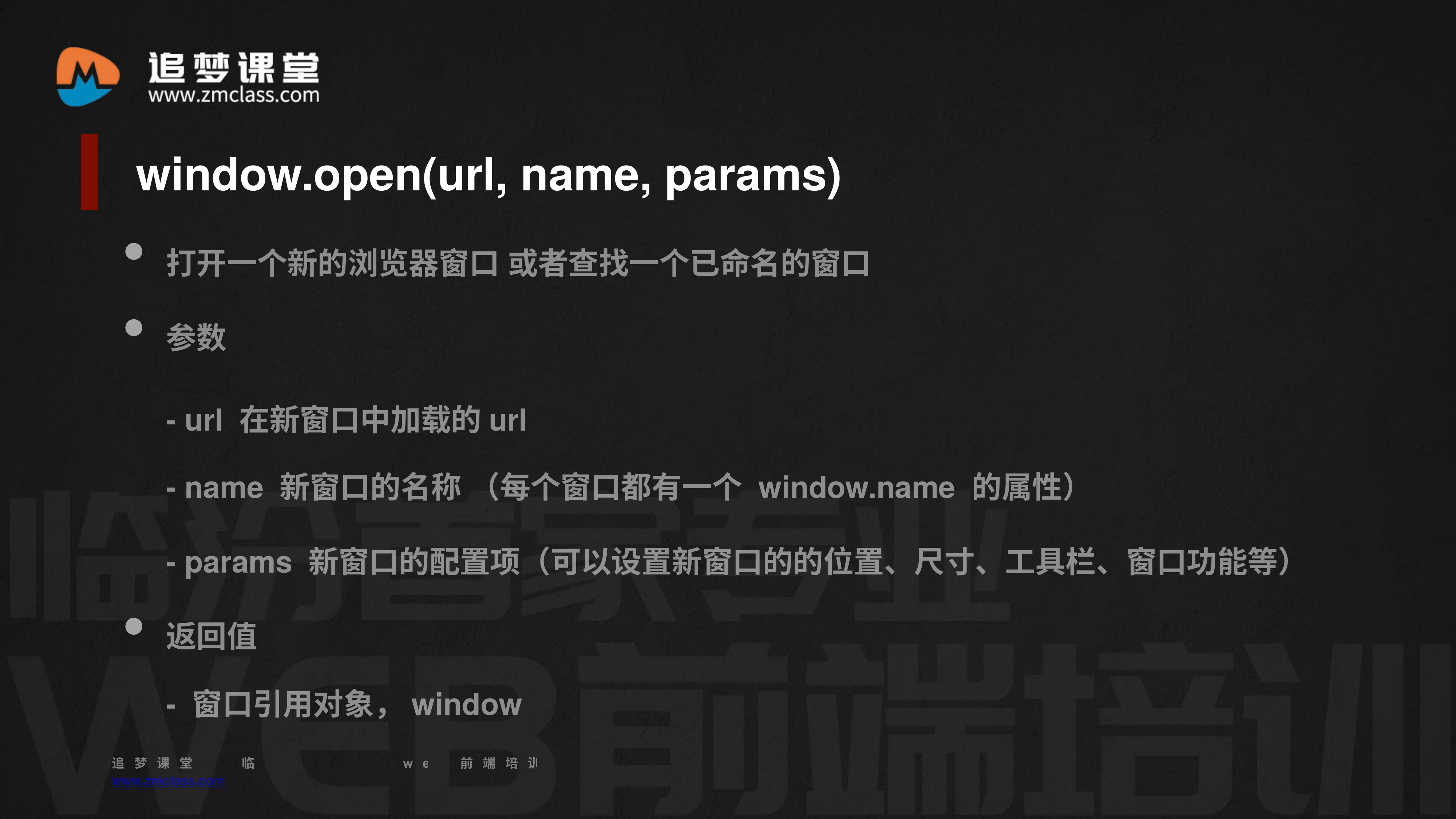

window.open(url, name, params)
打开一个新的浏览器窗口 或者查找一个已命名的窗口

参数

- url 在新窗口中加载的url
- name 新窗口的名称 （每个窗口都有一个 window.name 的属性）
- params 新窗口的配置项（可以设置新窗口的的位置、尺寸、工具栏、窗口功能等）
返回值

- 窗口引用对象，window
追梦课堂   临汾首家专业的web前端培训机构                                                          www.zmclass.com
8